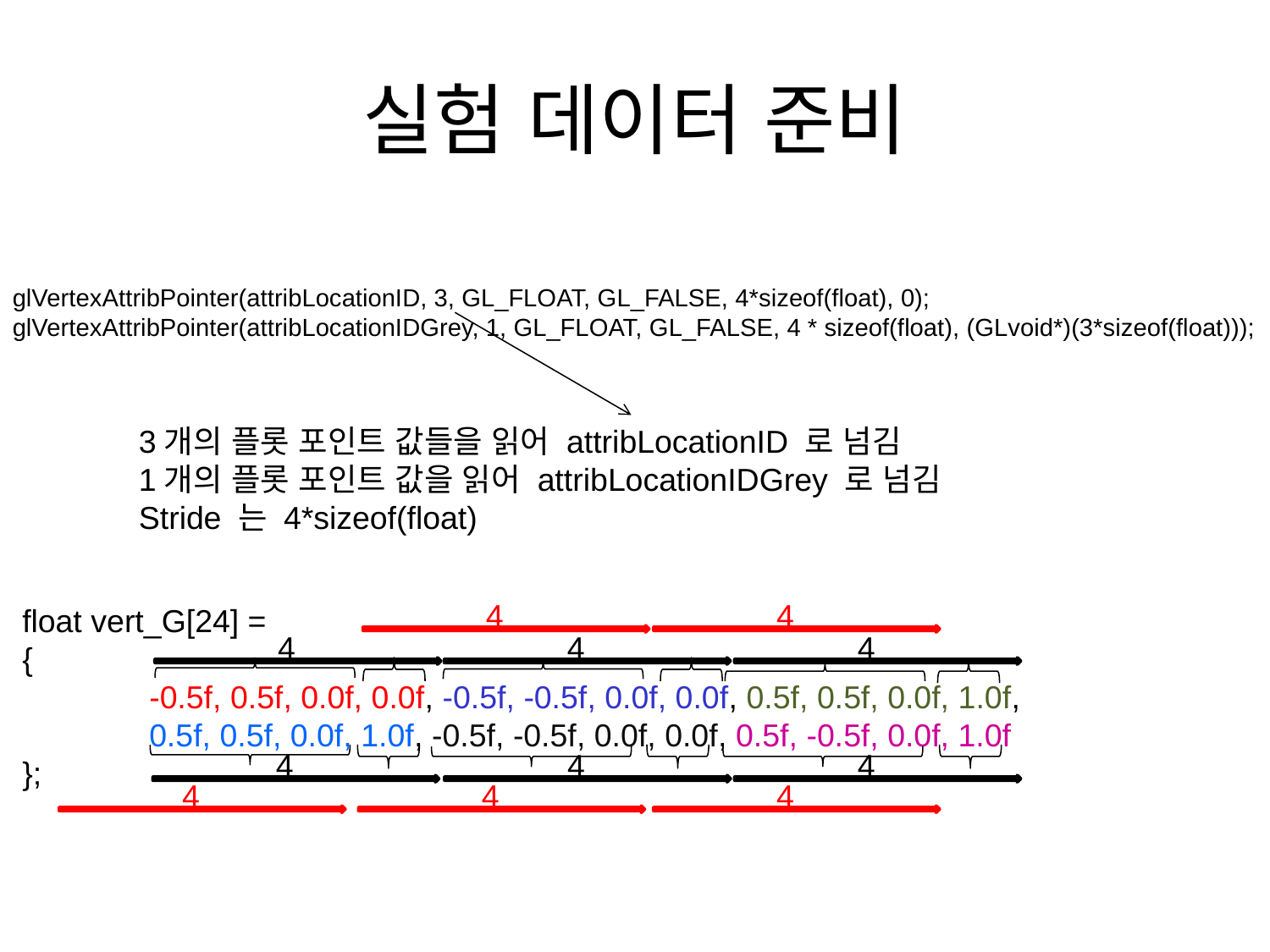

# 실험 데이터 준비
glVertexAttribPointer(attribLocationID, 3, GL_FLOAT, GL_FALSE, 4*sizeof(float), 0);
glVertexAttribPointer(attribLocationIDGrey, 1, GL_FLOAT, GL_FALSE, 4 * sizeof(float), (GLvoid*)(3*sizeof(float)));
3개의 플롯 포인트 값들을 읽어 attribLocationID 로 넘김
1개의 플롯 포인트 값을 읽어 attribLocationIDGrey 로 넘김
Stride 는 4*sizeof(float)

4

4

float vert_G[24] =
{
	-0.5f, 0.5f, 0.0f, 0.0f, -0.5f, -0.5f, 0.0f, 0.0f, 0.5f, 0.5f, 0.0f, 1.0f,
  	0.5f, 0.5f, 0.0f, 1.0f, -0.5f, -0.5f, 0.0f, 0.0f, 0.5f, -0.5f, 0.0f, 1.0f
};
4

4

4

4

4

4

4

4

4